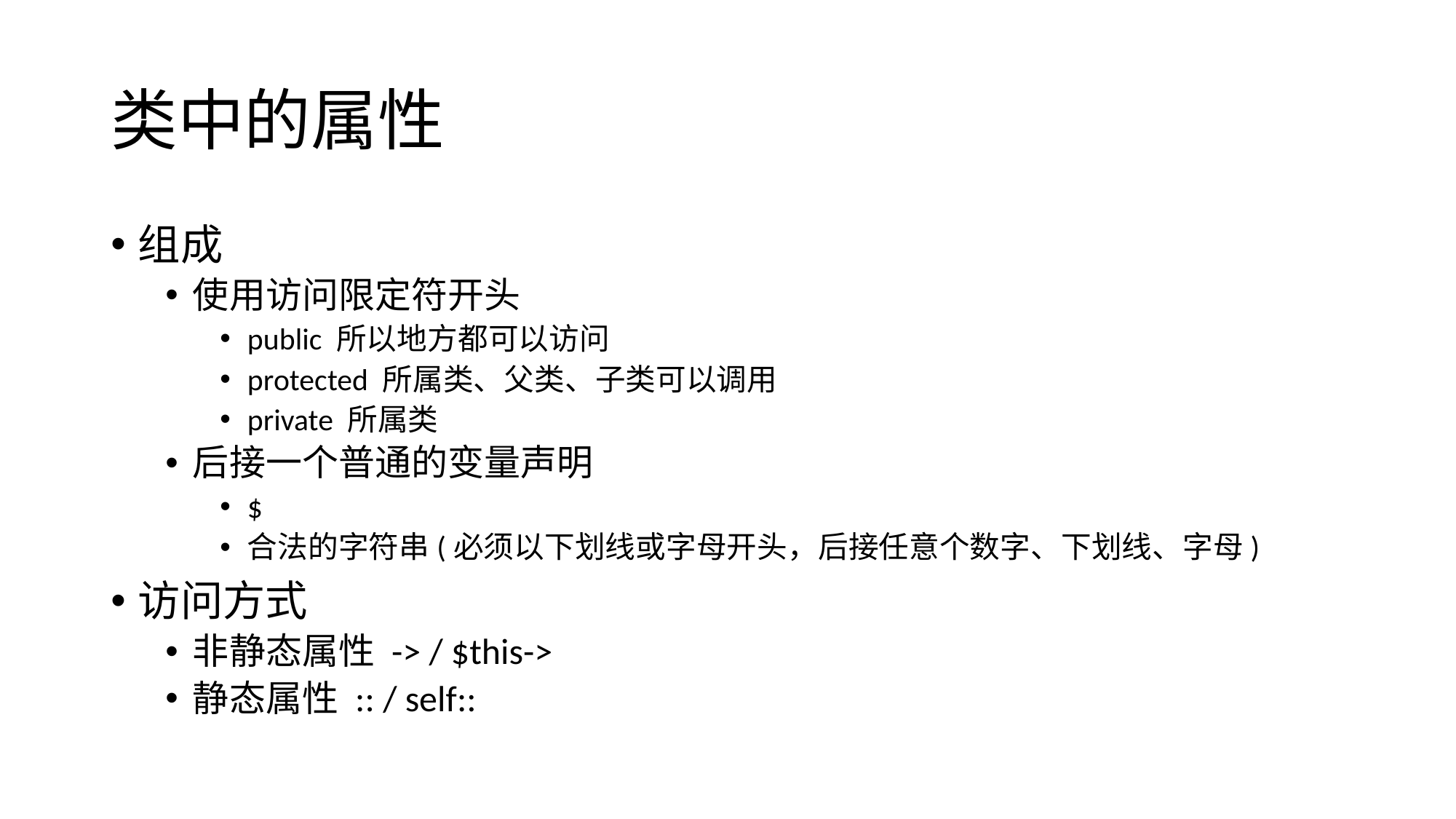

# 类中的属性
组成
使用访问限定符开头
public 所以地方都可以访问
protected 所属类、父类、子类可以调用
private 所属类
后接一个普通的变量声明
$
合法的字符串(必须以下划线或字母开头，后接任意个数字、下划线、字母)
访问方式
非静态属性 -> / $this->
静态属性 :: / self::